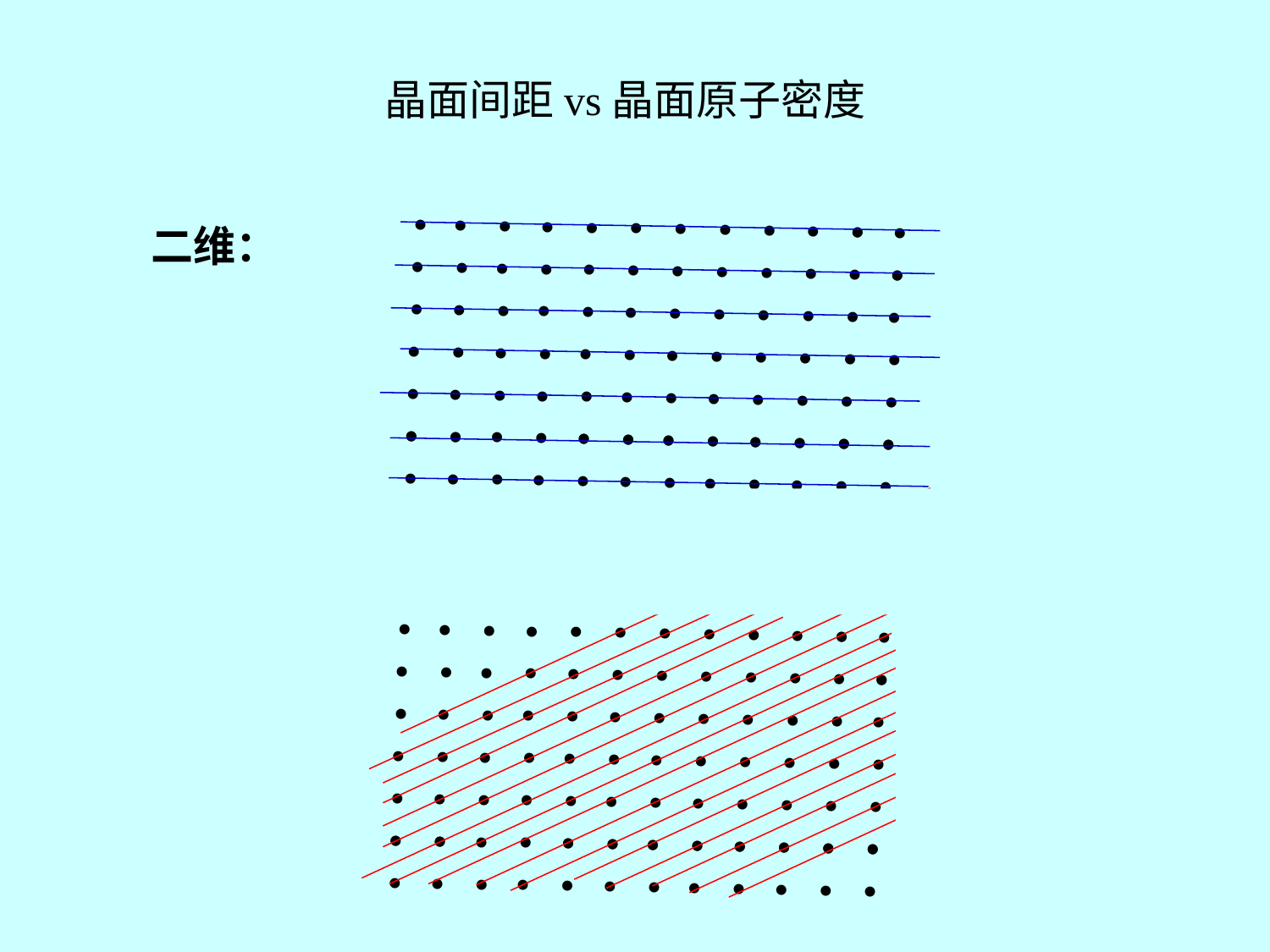

晶面间距vs晶面原子密度
•
•
•
•
•
•
•
•
•
•
•
•
•
•
•
•
•
•
•
•
•
•
•
•
•
•
•
•
•
•
•
•
•
•
•
•
•
•
•
•
•
•
•
•
•
•
•
•
•
•
•
•
•
•
•
•
•
•
•
•
•
•
•
•
•
•
•
•
•
•
•
•
•
•
•
•
•
•
•
•
•
•
•
•
•
•
•
•
•
•
•
•
•
•
•
•
二维：

•
•
•
•
•
•
•
•
•
•
•
•
•
•
•
•
•
•
•
•
•
•
•
•
•
•
•
•
•
•
•
•
•
•
•
•
•
•
•
•
•
•
•
•
•
•
•
•
•
•
•
•
•
•
•
•
•
•
•
•
•
•
•
•
•
•
•
•
•
•
•
•
•
•
•
•
•
•
•
•
•
•
•
•
•
•
•
•
•
•
•
•
•
•
•
•